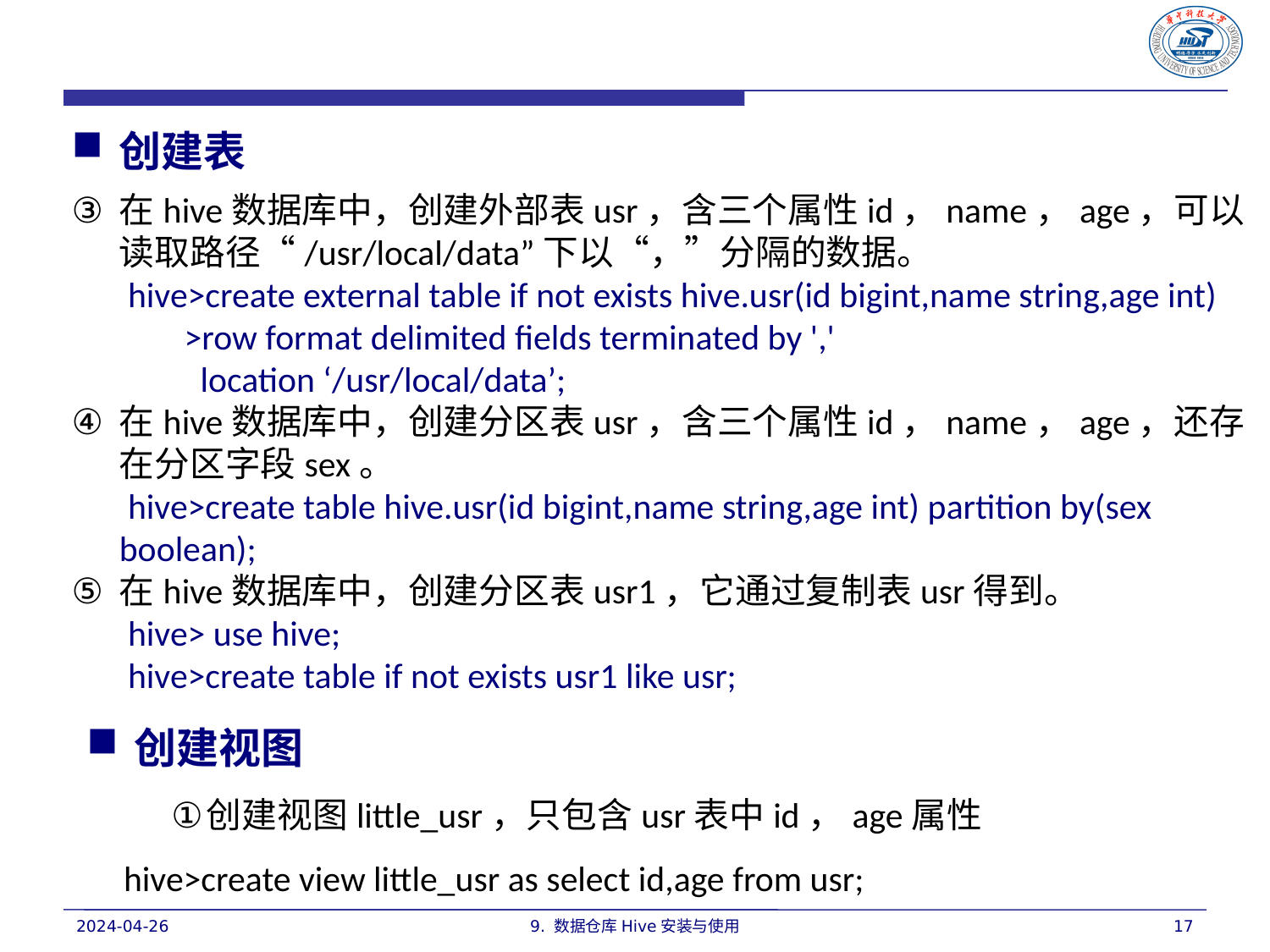

创建表
在hive数据库中，创建外部表usr，含三个属性id，name，age，可以读取路径“/usr/local/data”下以“，”分隔的数据。
       hive>create external table if not exists hive.usr(id bigint,name string,age int)
              >row format delimited fields terminated by ','
                location ‘/usr/local/data’;
在hive数据库中，创建分区表usr，含三个属性id，name，age，还存在分区字段sex。
       hive>create table hive.usr(id bigint,name string,age int) partition by(sex boolean);
在hive数据库中，创建分区表usr1，它通过复制表usr得到。
       hive> use hive;
       hive>create table if not exists usr1 like usr;
创建视图
创建视图little_usr，只包含usr表中id，age属性
hive>create view little_usr as select id,age from usr;
2024-04-26
9. 数据仓库Hive安装与使用
17